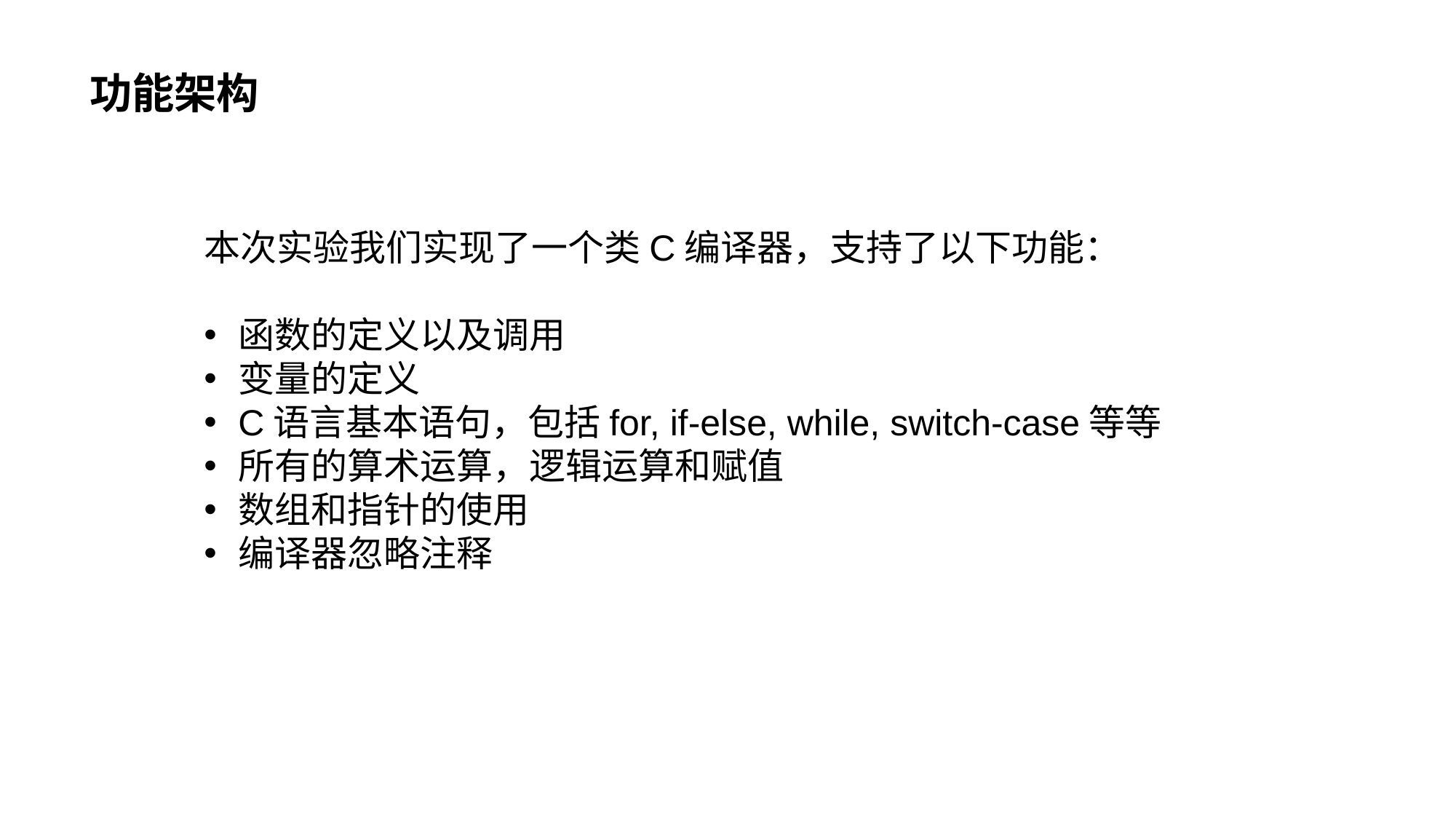

# 功能架构
本次实验我们实现了一个类C编译器，支持了以下功能：

函数的定义以及调用
变量的定义
C语言基本语句，包括for, if-else, while, switch-case等等
所有的算术运算，逻辑运算和赋值
数组和指针的使用
编译器忽略注释